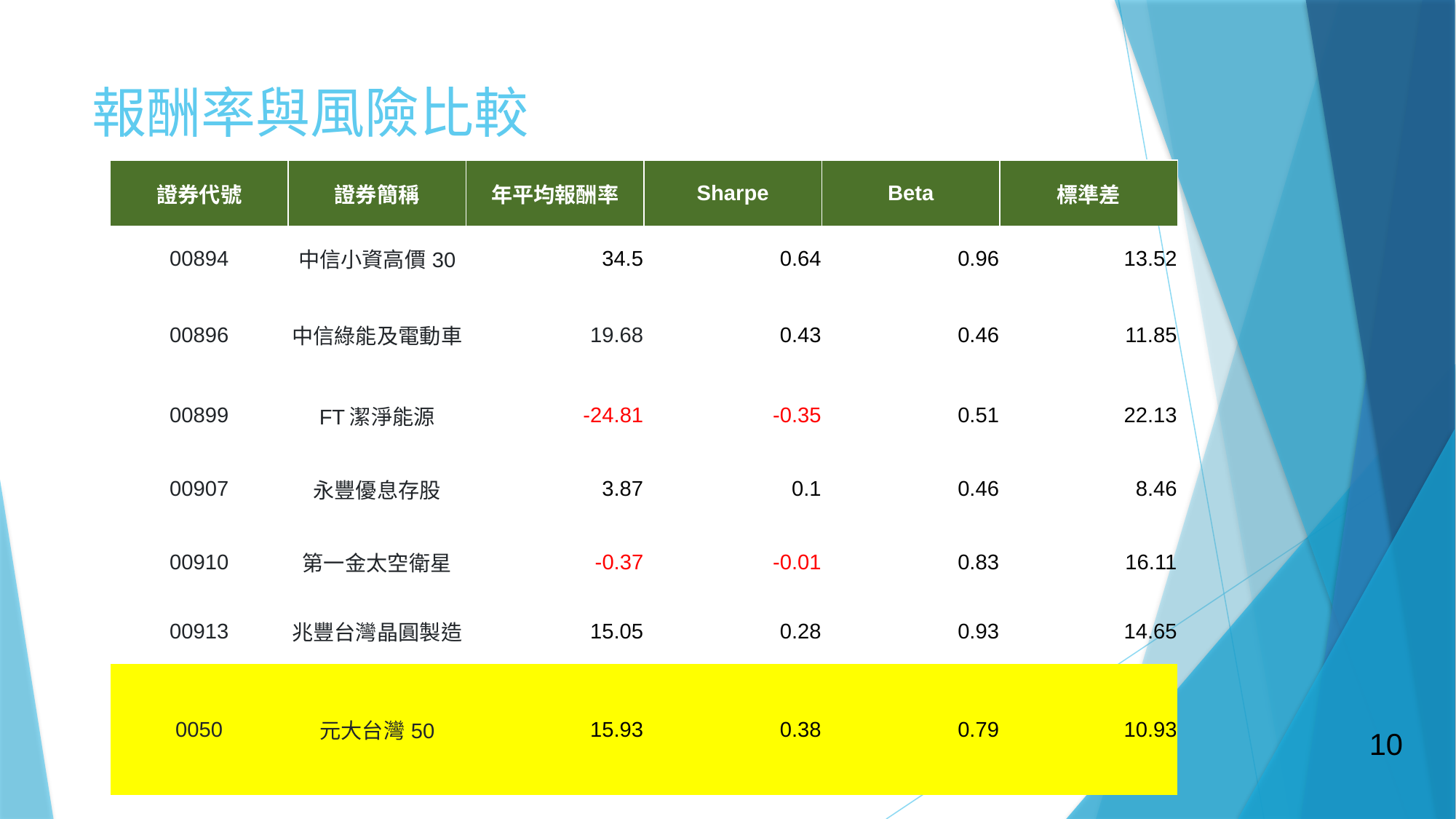

# 報酬率與風險比較
| 證券代號 | 證券簡稱 | 年平均報酬率 | Sharpe | Beta | 標準差 |
| --- | --- | --- | --- | --- | --- |
| 00894 | 中信小資高價30 | 34.5 | 0.64 | 0.96 | 13.52 |
| 00896 | 中信綠能及電動車 | 19.68 | 0.43 | 0.46 | 11.85 |
| 00899 | FT潔淨能源 | -24.81 | -0.35 | 0.51 | 22.13 |
| 00907 | 永豐優息存股 | 3.87 | 0.1 | 0.46 | 8.46 |
| 00910 | 第一金太空衛星 | -0.37 | -0.01 | 0.83 | 16.11 |
| 00913 | 兆豐台灣晶圓製造 | 15.05 | 0.28 | 0.93 | 14.65 |
| 0050 | 元大台灣50 | 15.93 | 0.38 | 0.79 | 10.93 |
10